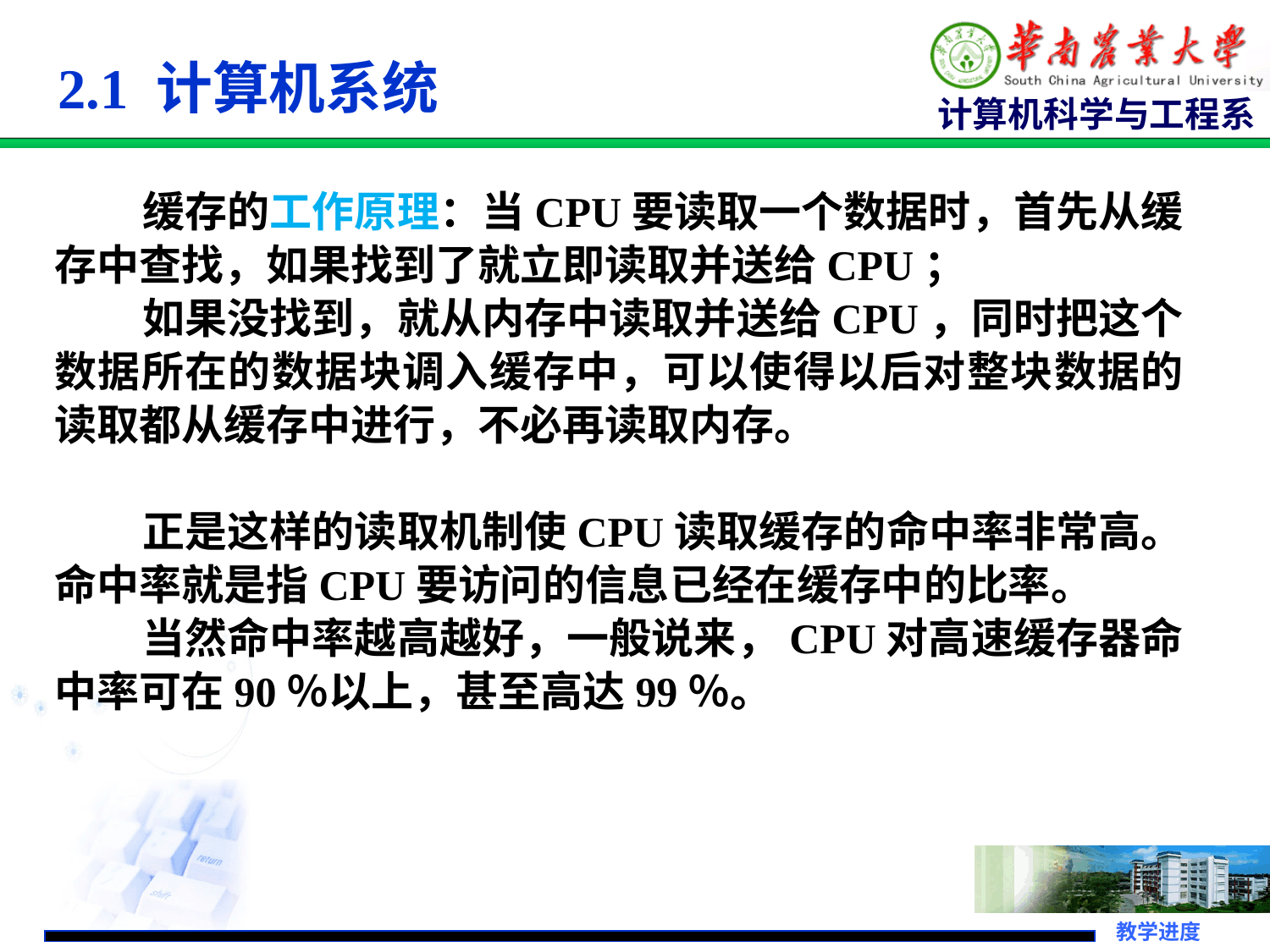

2.1 计算机系统
        缓存的工作原理：当CPU要读取一个数据时，首先从缓存中查找，如果找到了就立即读取并送给CPU；
        如果没找到，就从内存中读取并送给CPU，同时把这个数据所在的数据块调入缓存中，可以使得以后对整块数据的读取都从缓存中进行，不必再读取内存。

        正是这样的读取机制使CPU读取缓存的命中率非常高。命中率就是指CPU要访问的信息已经在缓存中的比率。
        当然命中率越高越好，一般说来，CPU对高速缓存器命中率可在90％以上，甚至高达99％。